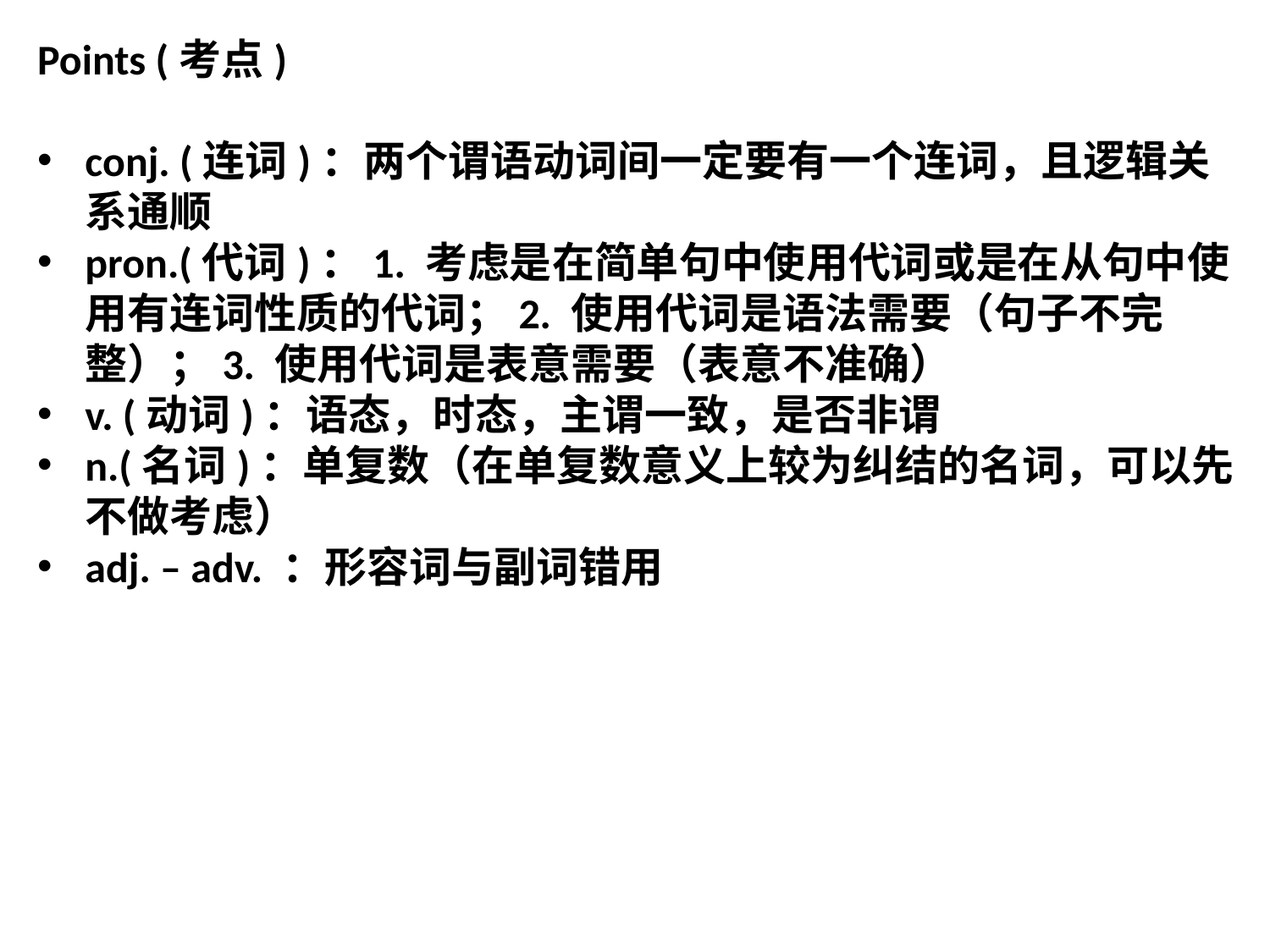

Points (考点)

conj. (连词)：两个谓语动词间一定要有一个连词，且逻辑关系通顺
pron.(代词)：1. 考虑是在简单句中使用代词或是在从句中使用有连词性质的代词；2. 使用代词是语法需要（句子不完整）；3. 使用代词是表意需要（表意不准确）
v. (动词)：语态，时态，主谓一致，是否非谓
n.(名词)：单复数（在单复数意义上较为纠结的名词，可以先不做考虑）
adj. – adv. ：形容词与副词错用